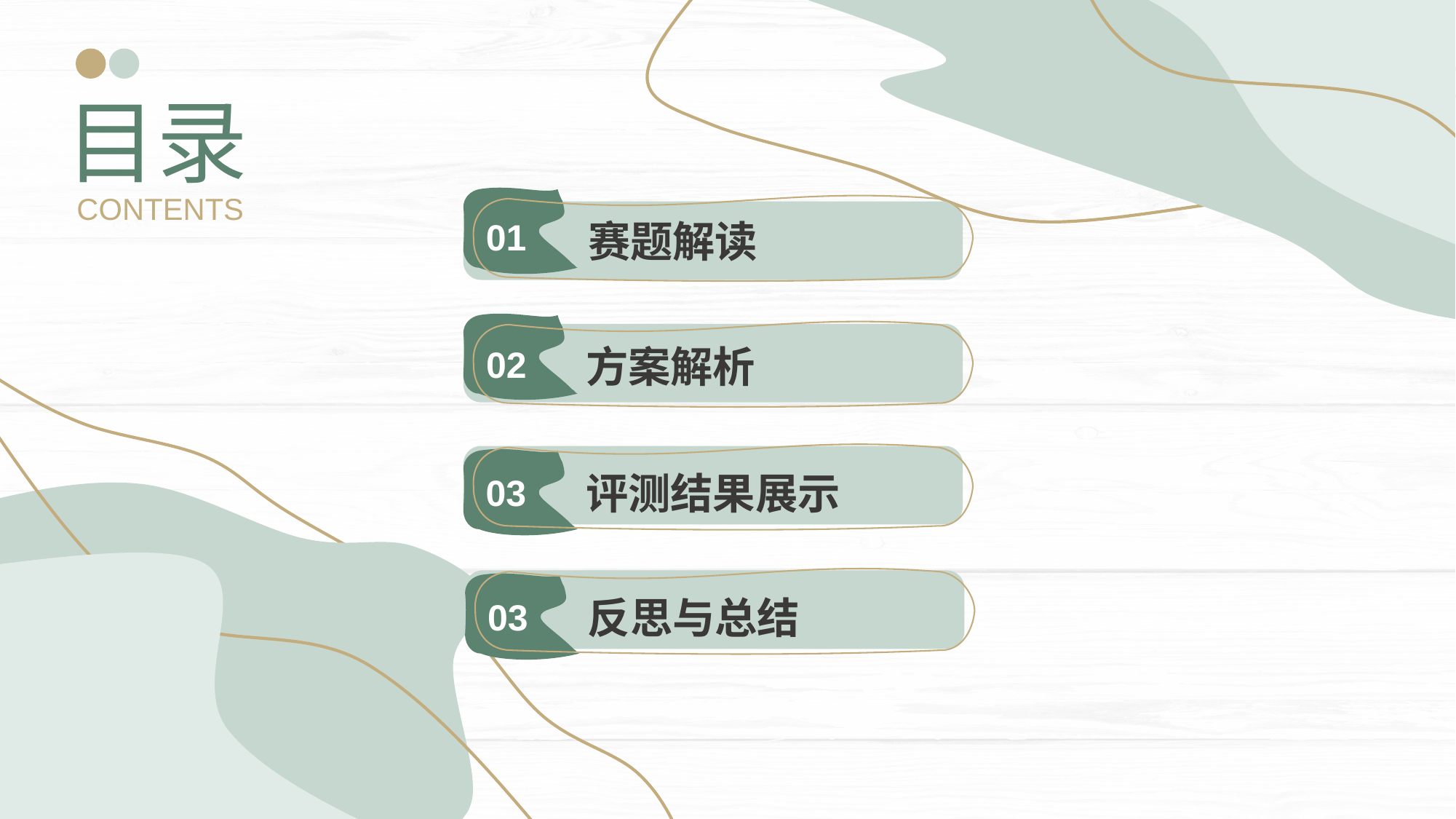

51 PP T模板网     www.51 p ptmoban.com

目录
CONTENTS

01
赛题解读

方案解析
02

评测结果展示
03

反思与总结
03